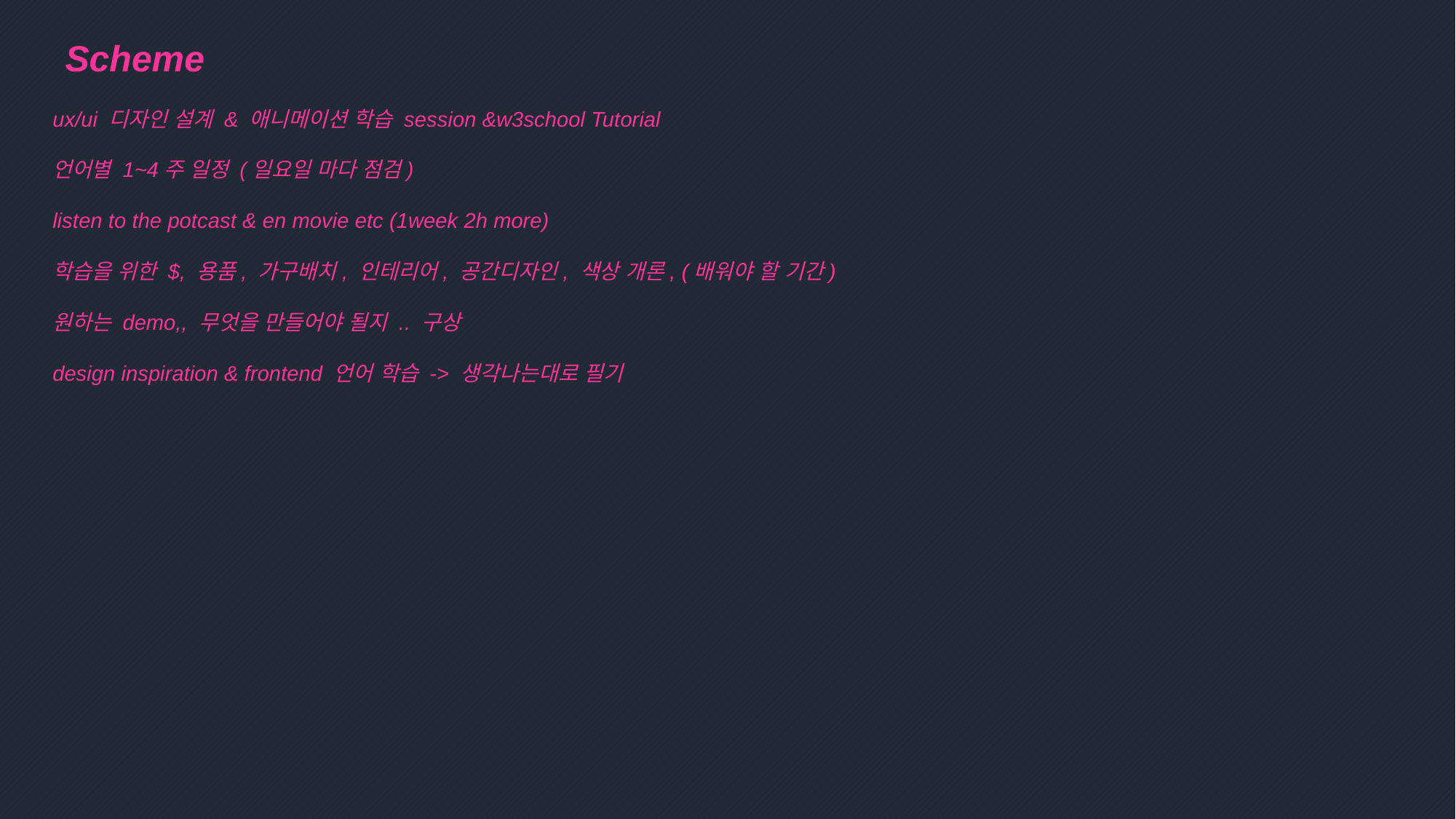

Scheme
ux/ui 디자인 설계 & 애니메이션 학습 session &w3school Tutorial

언어별 1~4주 일정 (일요일 마다 점검)

listen to the potcast & en movie etc (1week 2h more)

학습을 위한 $, 용품, 가구배치, 인테리어, 공간디자인, 색상 개론, (배워야 할 기간)

원하는 demo,, 무엇을 만들어야 될지 .. 구상

design inspiration & frontend 언어 학습 -> 생각나는대로 필기